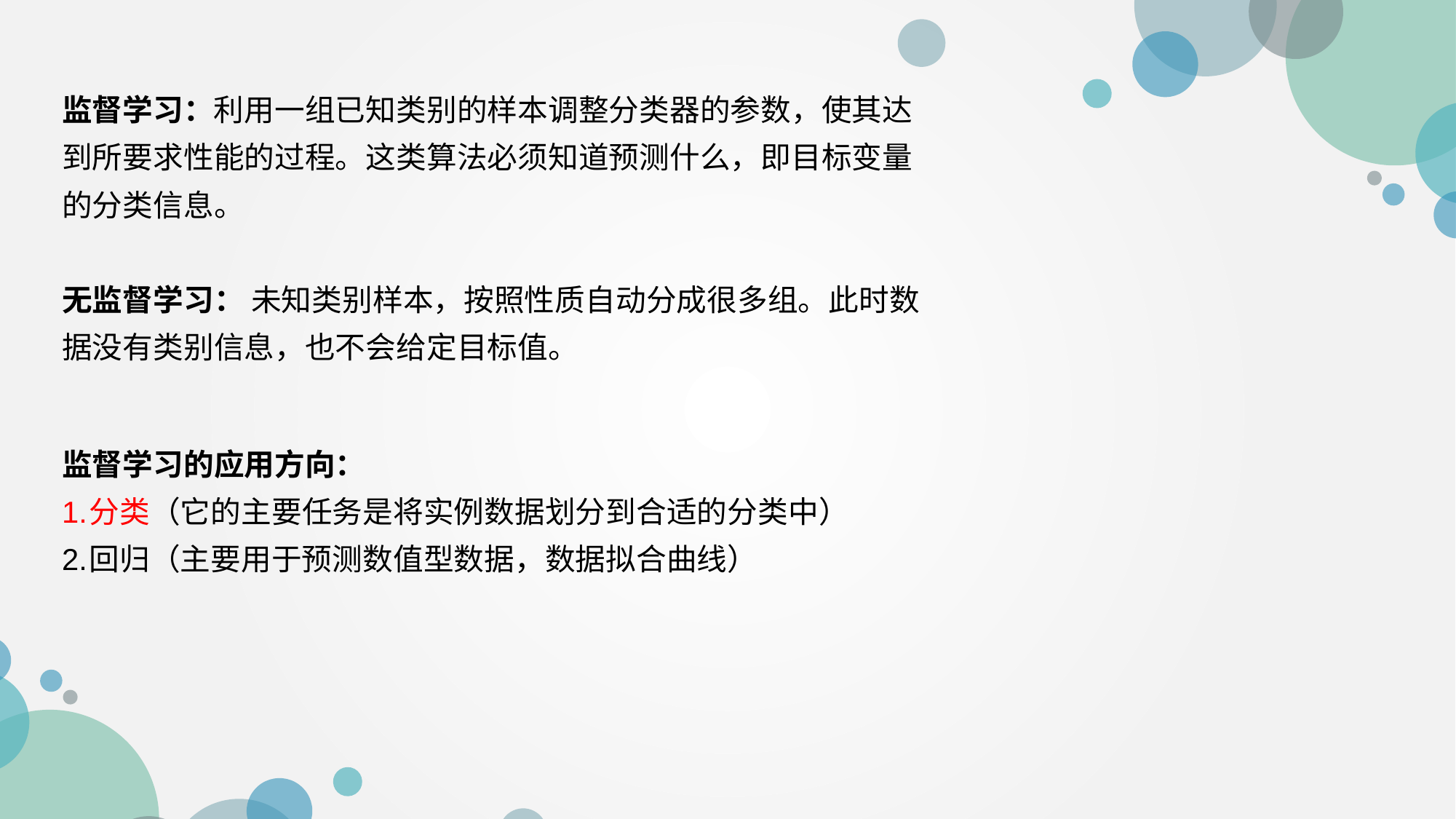

监督学习：利用一组已知类别的样本调整分类器的参数，使其达到所要求性能的过程。这类算法必须知道预测什么，即目标变量的分类信息。

无监督学习： 未知类别样本，按照性质自动分成很多组。此时数据没有类别信息，也不会给定目标值。
监督学习的应用方向：
分类（它的主要任务是将实例数据划分到合适的分类中）
回归（主要用于预测数值型数据，数据拟合曲线）